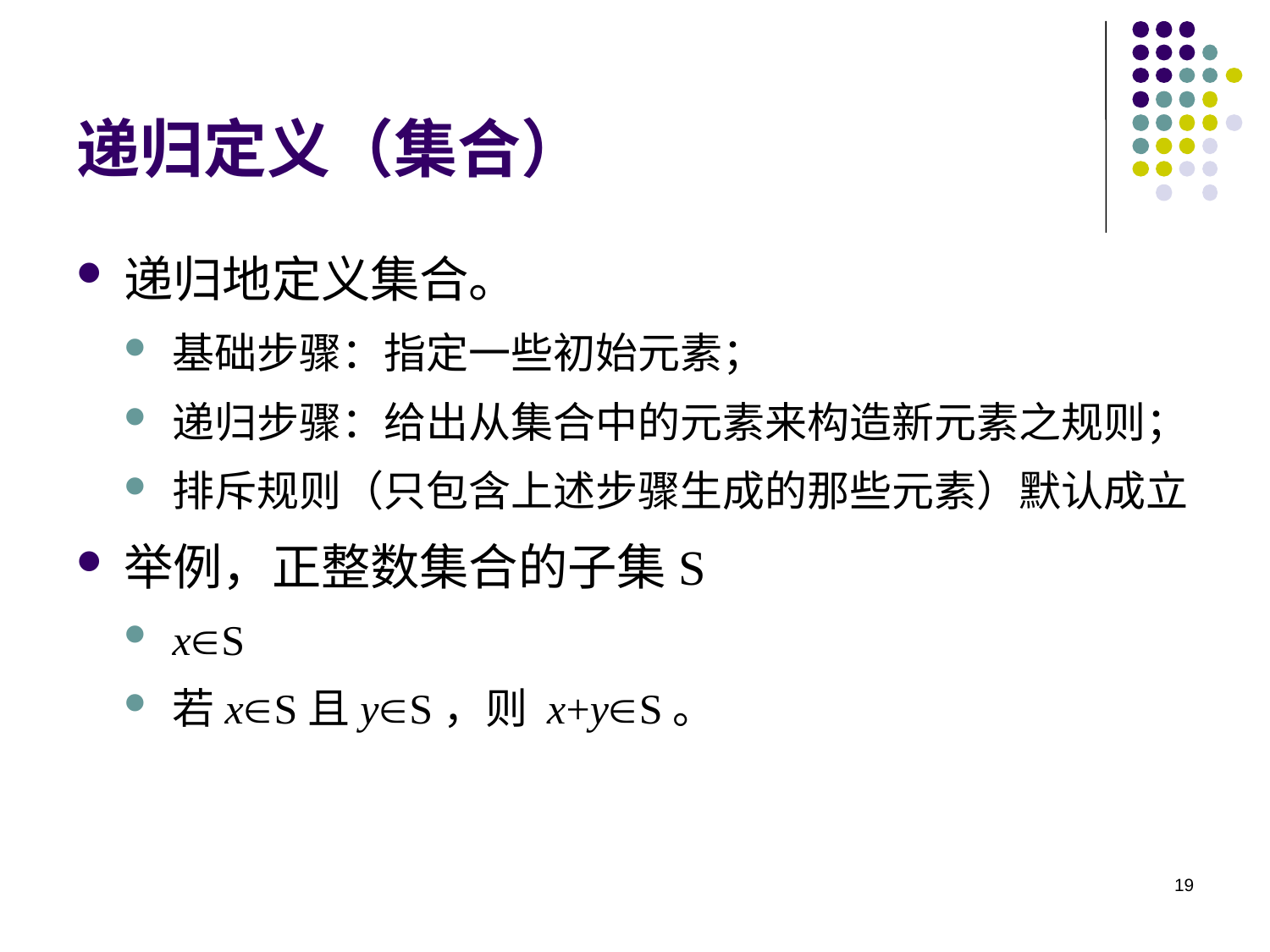

# 递归定义（集合）
递归地定义集合。
基础步骤：指定一些初始元素；
递归步骤：给出从集合中的元素来构造新元素之规则；
排斥规则（只包含上述步骤生成的那些元素）默认成立
举例，正整数集合的子集S
x∈S
若x∈S且y∈S，则 x+y∈S。

19